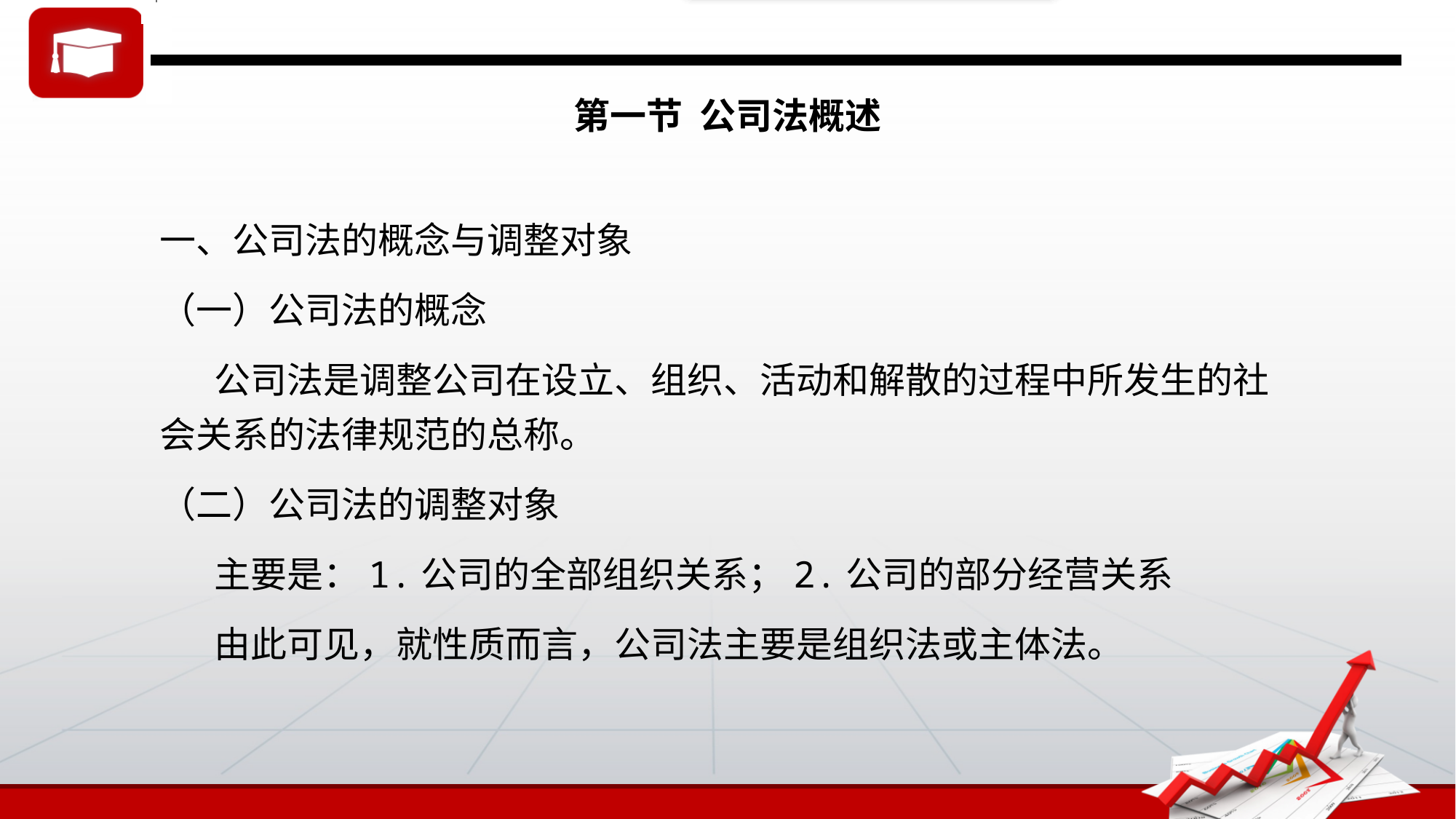

# 第一节  公司法概述
一、公司法的概念与调整对象
（一）公司法的概念
公司法是调整公司在设立、组织、活动和解散的过程中所发生的社会关系的法律规范的总称。
（二）公司法的调整对象
主要是：1.公司的全部组织关系；2.公司的部分经营关系
由此可见，就性质而言，公司法主要是组织法或主体法。